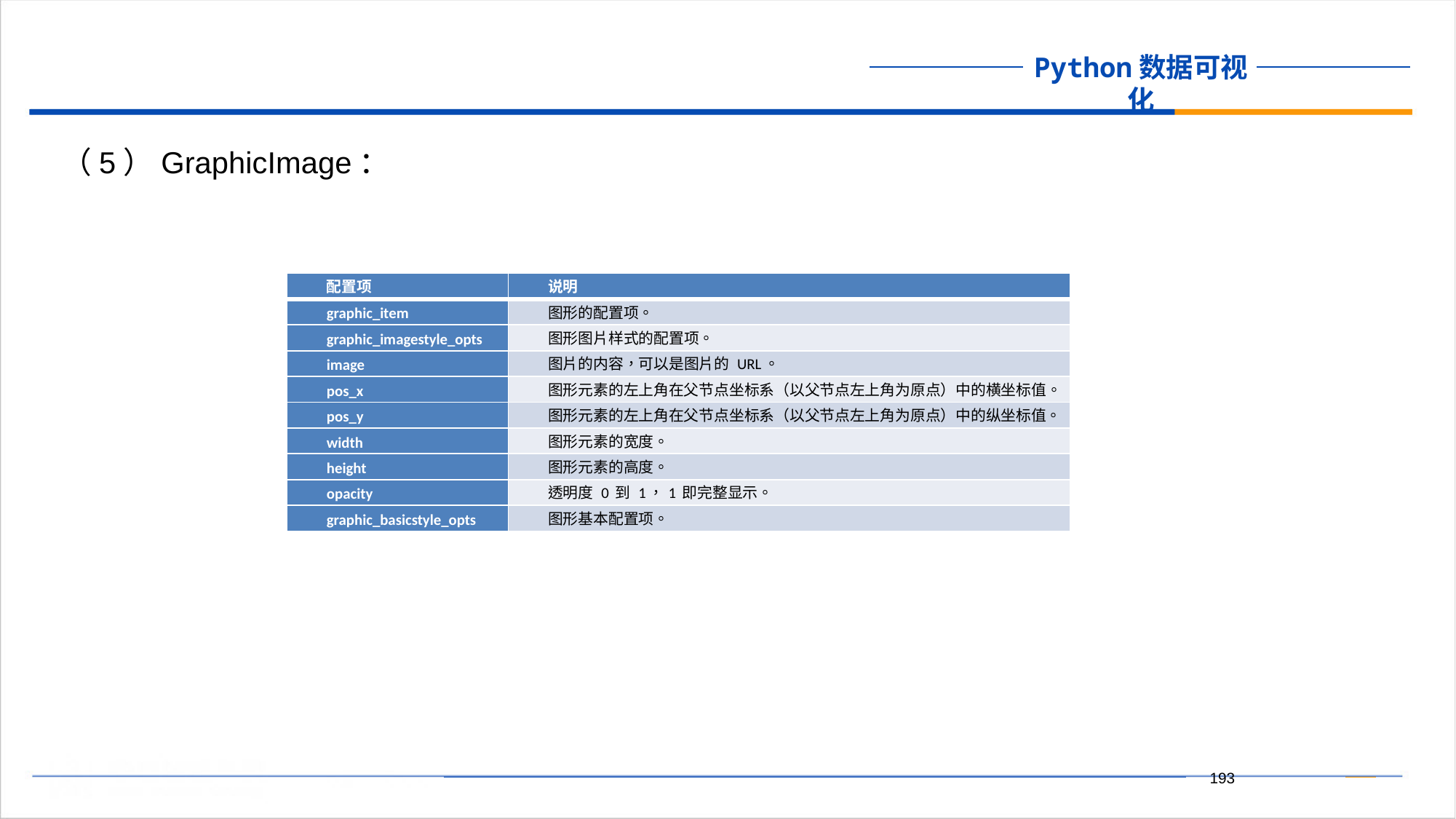

（5）GraphicImage：
| 配置项 | 说明 |
| --- | --- |
| graphic\_item | 图形的配置项。 |
| graphic\_imagestyle\_opts | 图形图片样式的配置项。 |
| image | 图片的内容，可以是图片的 URL。 |
| pos\_x | 图形元素的左上角在父节点坐标系（以父节点左上角为原点）中的横坐标值。 |
| pos\_y | 图形元素的左上角在父节点坐标系（以父节点左上角为原点）中的纵坐标值。 |
| width | 图形元素的宽度。 |
| height | 图形元素的高度。 |
| opacity | 透明度 0 到 1，1 即完整显示。 |
| graphic\_basicstyle\_opts | 图形基本配置项。 |